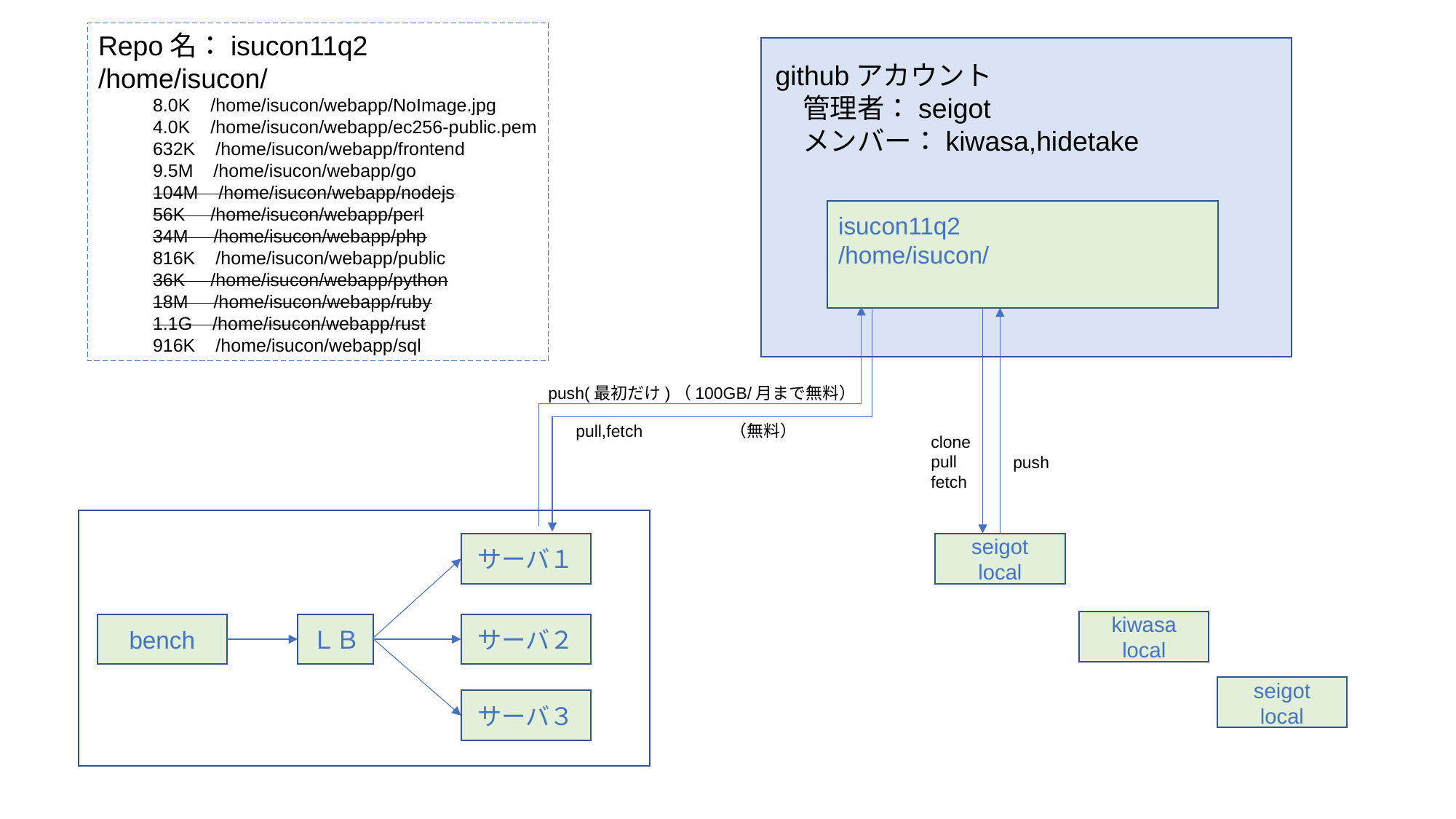

Repo名：isucon11q2
/home/isucon/
8.0K    /home/isucon/webapp/NoImage.jpg
4.0K    /home/isucon/webapp/ec256-public.pem
632K    /home/isucon/webapp/frontend
9.5M    /home/isucon/webapp/go
104M    /home/isucon/webapp/nodejs
56K     /home/isucon/webapp/perl
34M     /home/isucon/webapp/php
816K    /home/isucon/webapp/public
36K     /home/isucon/webapp/python
18M     /home/isucon/webapp/ruby
1.1G    /home/isucon/webapp/rust
916K    /home/isucon/webapp/sql

githubアカウント
　管理者：seigot
　メンバー：kiwasa,hidetake

isucon11q2
/home/isucon/

push(最初だけ)（100GB/月まで無料）
pull,fetch　　　　　（無料）
clone
pull
fetch
push

サーバ１
bench
ＬＢ
サーバ２
サーバ３
seigot
local
kiwasa
local
seigot
local